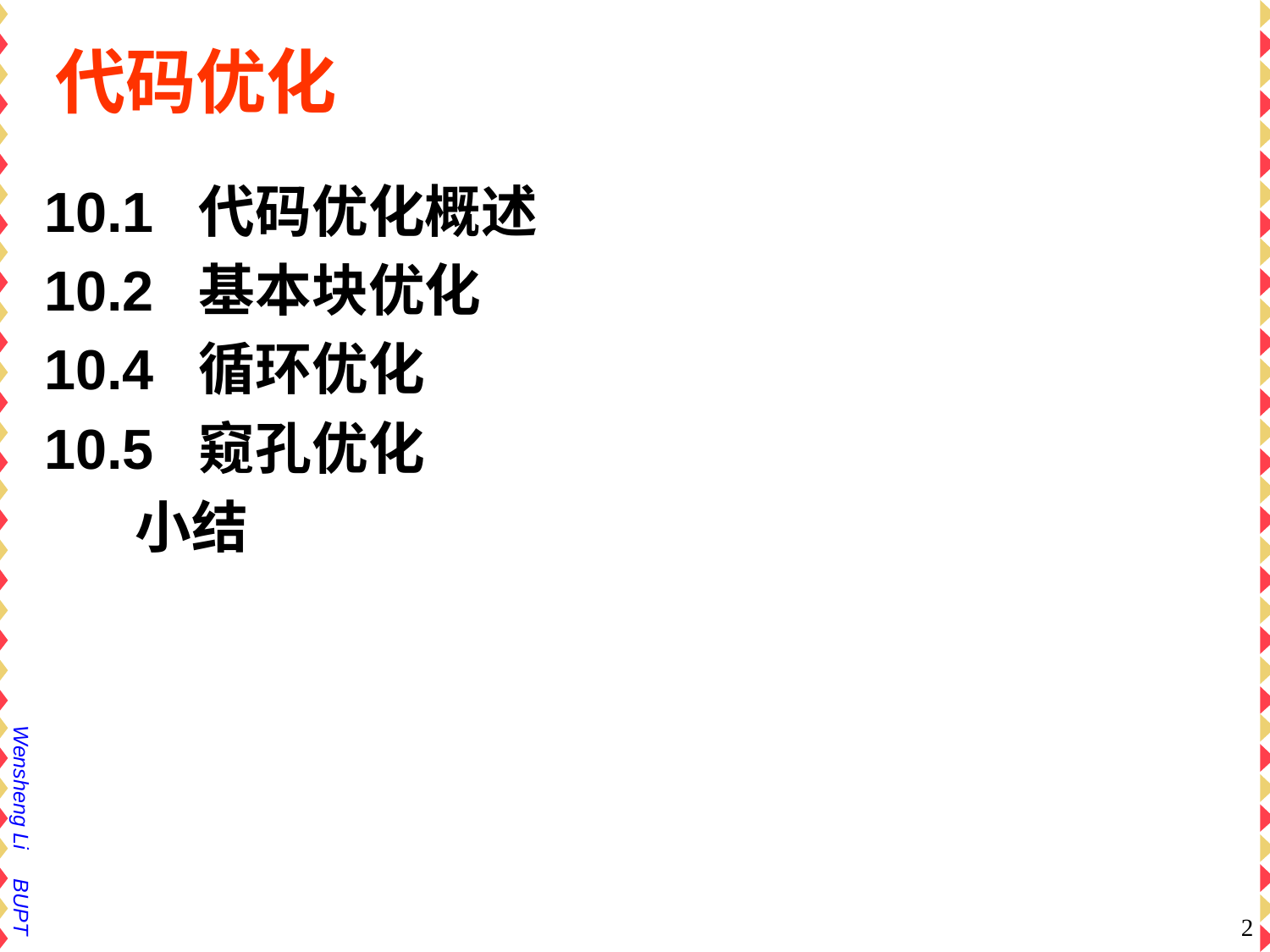

# 代码优化
10.1  代码优化概述
10.2  基本块优化
10.4  循环优化
10.5  窥孔优化
      小结
2